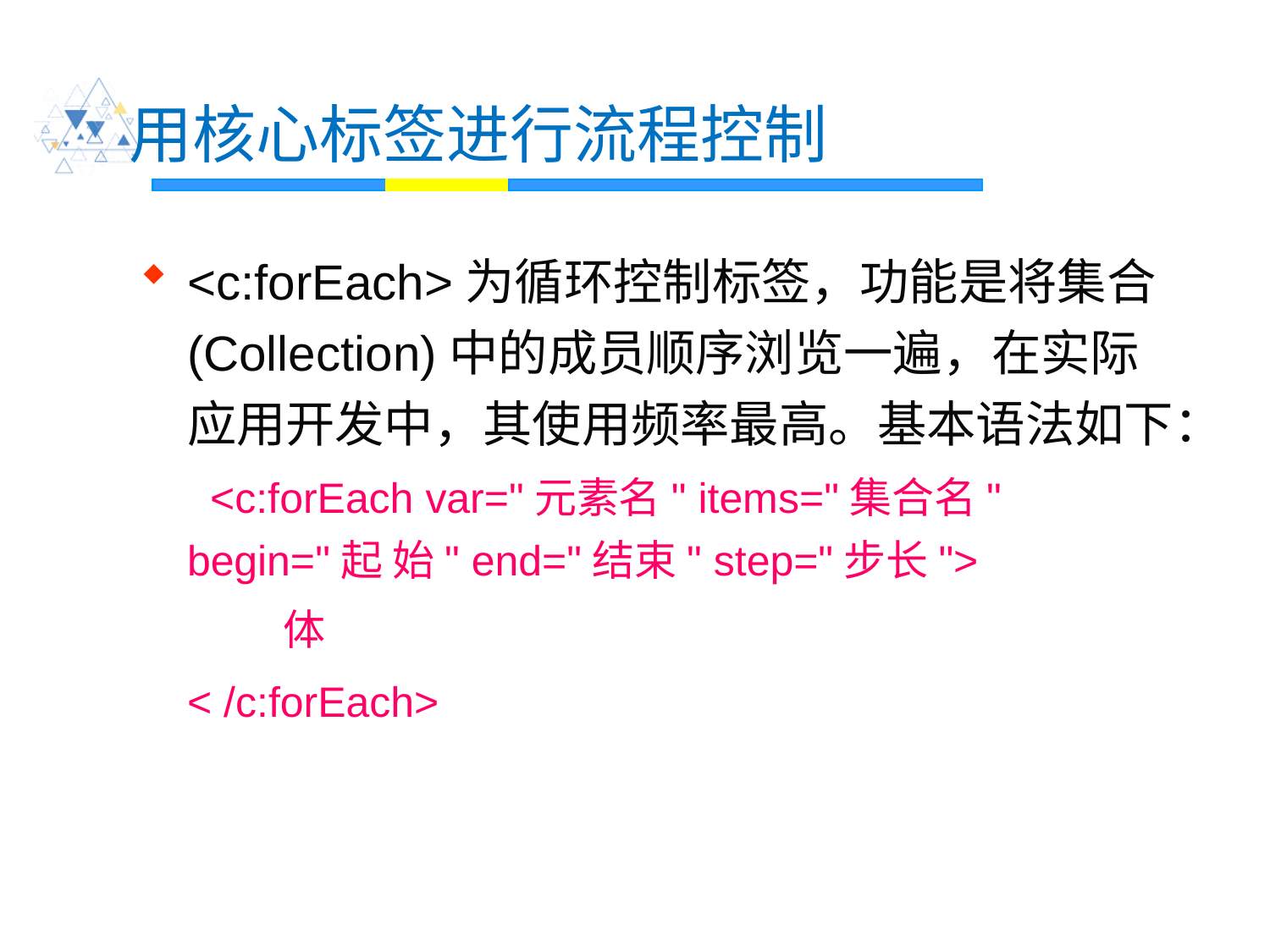

# 用核心标签进行流程控制
<c:forEach>为循环控制标签，功能是将集合(Collection)中的成员顺序浏览一遍，在实际 应用开发中，其使用频率最高。基本语法如下： <c:forEach var="元素名" items="集合名" begin="起 始" end="结束" step="步长">
              体
	< /c:forEach>